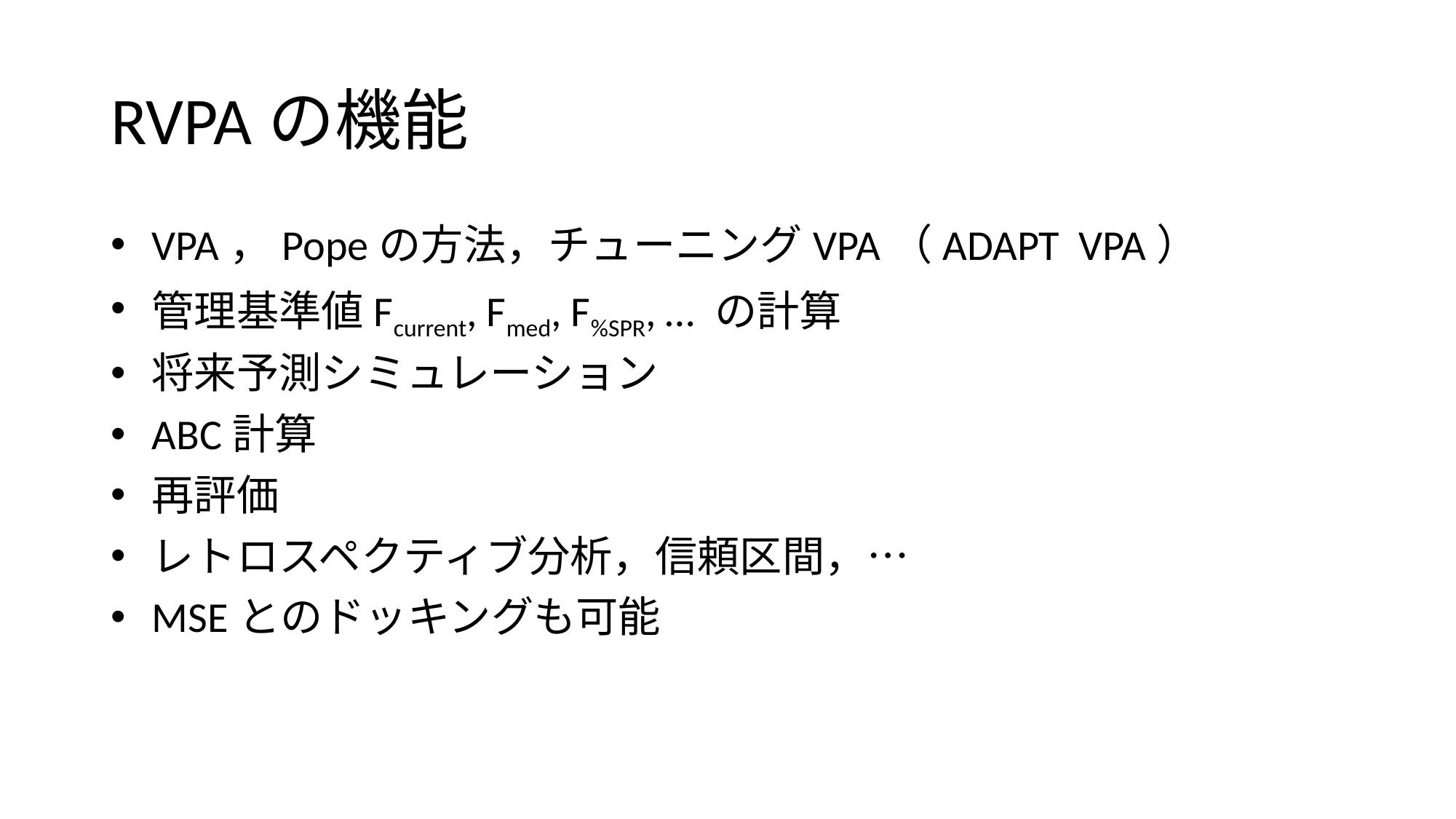

# RVPAの機能
VPA，Popeの方法，チューニングVPA（ADAPT  VPA）
管理基準値Fcurrent, Fmed, F%SPR, … の計算
将来予測シミュレーション
ABC計算
再評価
レトロスペクティブ分析，信頼区間，…
MSEとのドッキングも可能